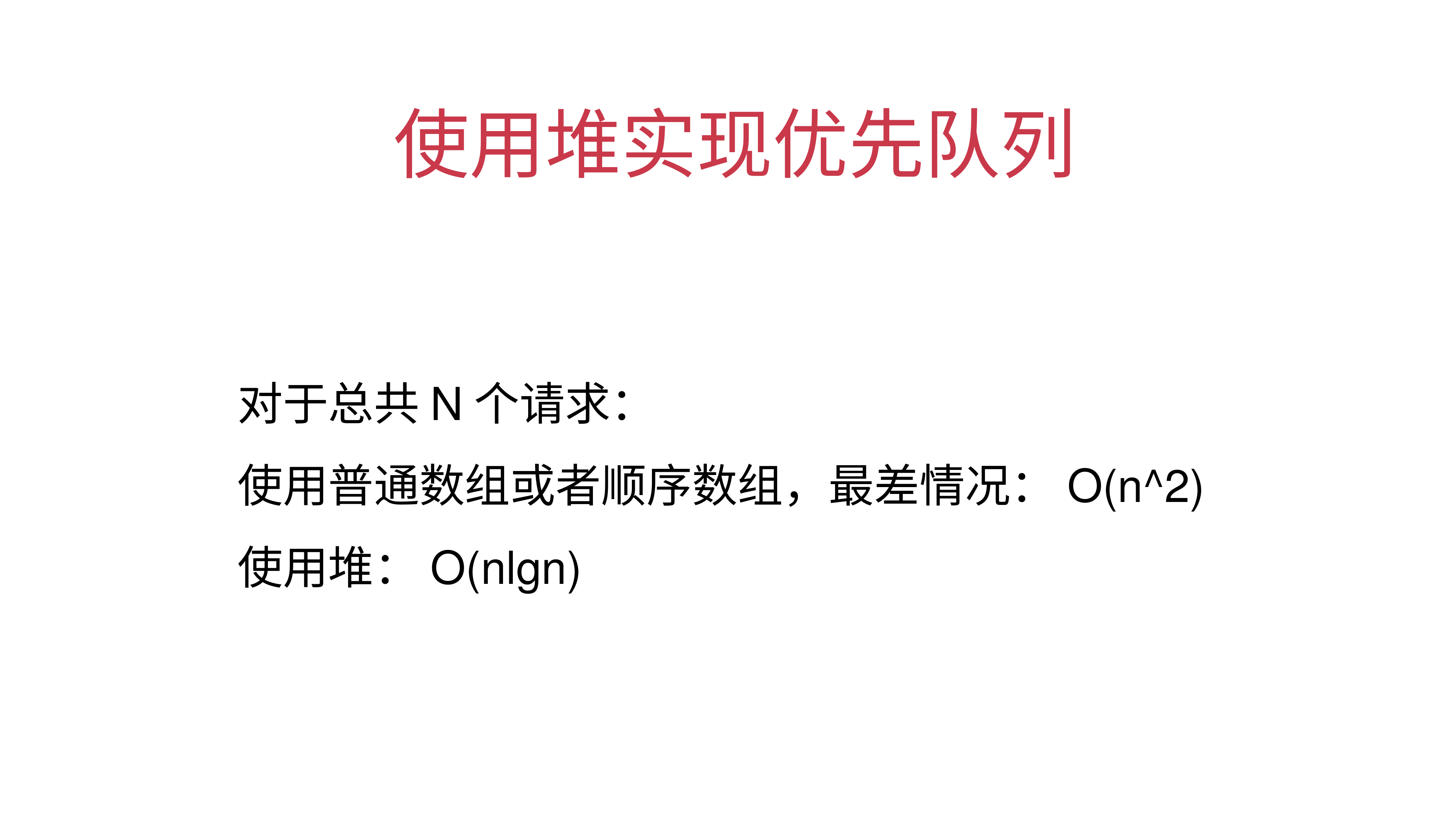

# 使用堆实现优先队列
对于总共N个请求：
使用普通数组或者顺序数组，最差情况：O(n^2)
使用堆：O(nlgn)